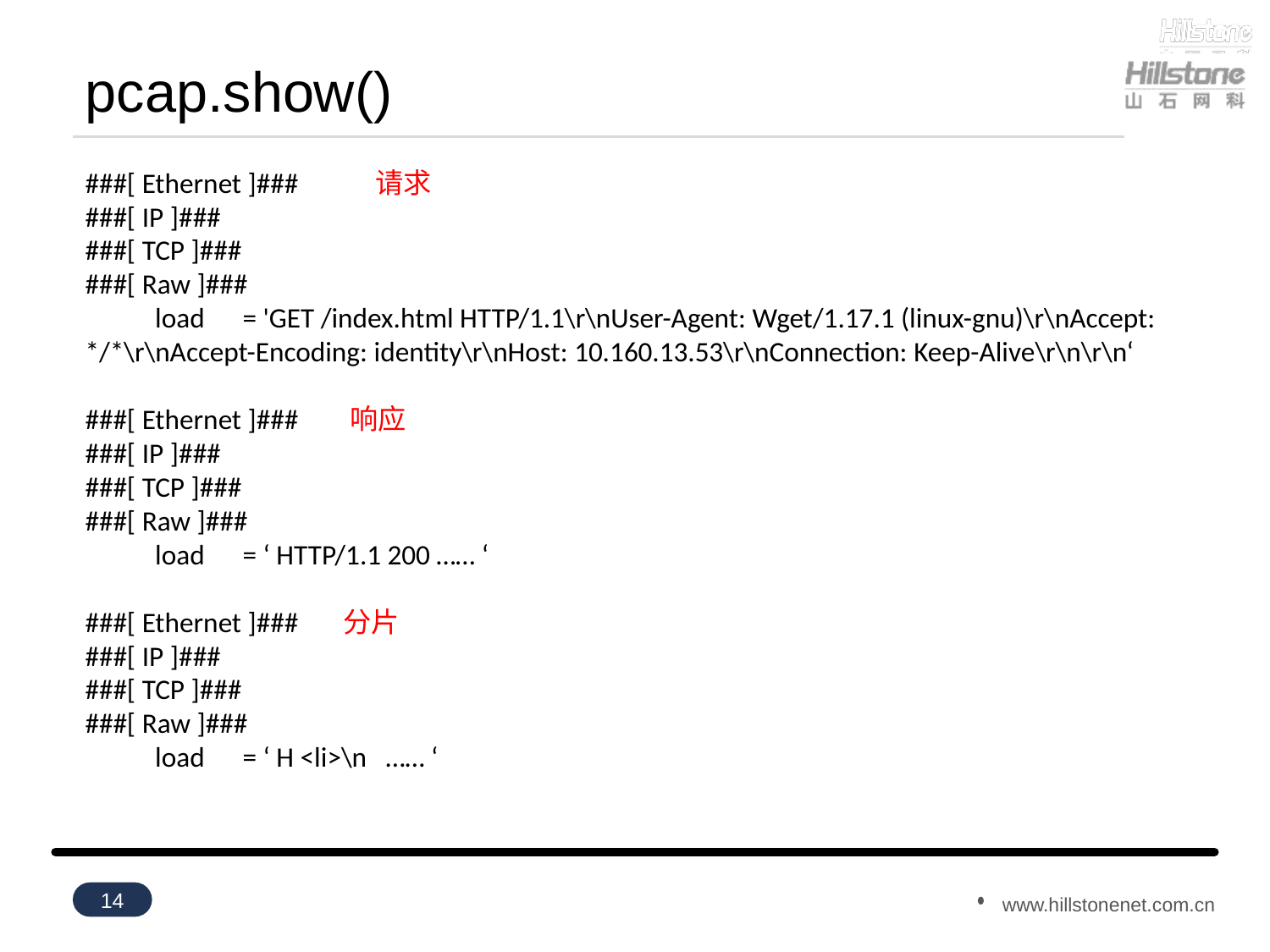

# pcap.show()
###[ Ethernet ]###           请求
###[ IP ]###
###[ TCP ]###
###[ Raw ]###
           load      = 'GET /index.html HTTP/1.1\r\nUser-Agent: Wget/1.17.1 (linux-gnu)\r\nAccept: */*\r\nAccept-Encoding: identity\r\nHost: 10.160.13.53\r\nConnection: Keep-Alive\r\n\r\n‘

###[ Ethernet ]###       响应
###[ IP ]###
###[ TCP ]###
###[ Raw ]###
           load      = ‘ HTTP/1.1 200 …… ‘

###[ Ethernet ]###      分片
###[ IP ]###
###[ TCP ]###
###[ Raw ]###
           load      = ‘ H <li>\n   …… ‘